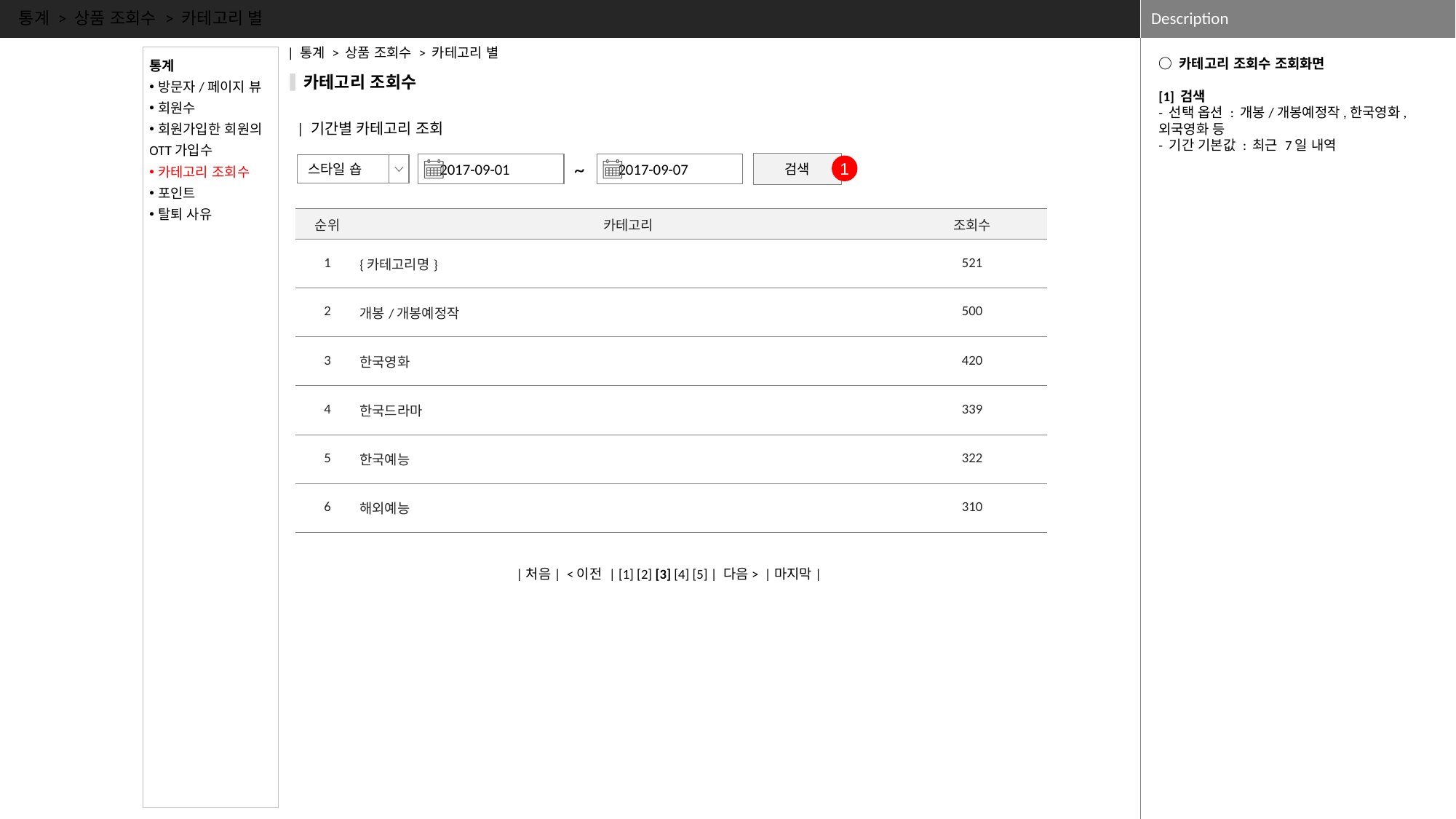

통계 > 상품 조회수 > 카테고리 별
| 통계 > 상품 조회수 > 카테고리 별

○ 카테고리 조회수 조회화면

[1] 검색
- 선택 옵션 : 개봉/개봉예정작,한국영화,외국영화 등
- 기간 기본값 : 최근 7일 내역

통계
방문자/페이지 뷰
회원수
회원가입한 회원의
OTT가입수
카테고리 조회수
포인트
탈퇴 사유
카테고리 조회수

| 기간별 카테고리 조회
~
검색
     2017-09-01
     2017-09-07

스타일 숍

1

| 순위 | 카테고리 | 조회수 |
| --- | --- | --- |
| 1 | {카테고리명} | 521 |
| 2 | 개봉/개봉예정작 | 500 |
| 3 | 한국영화 | 420 |
| 4 | 한국드라마 | 339 |
| 5 | 한국예능 | 322 |
| 6 | 해외예능 | 310 |
|처음|  <이전 | [1] [2] [3] [4] [5] | 다음>  |마지막|